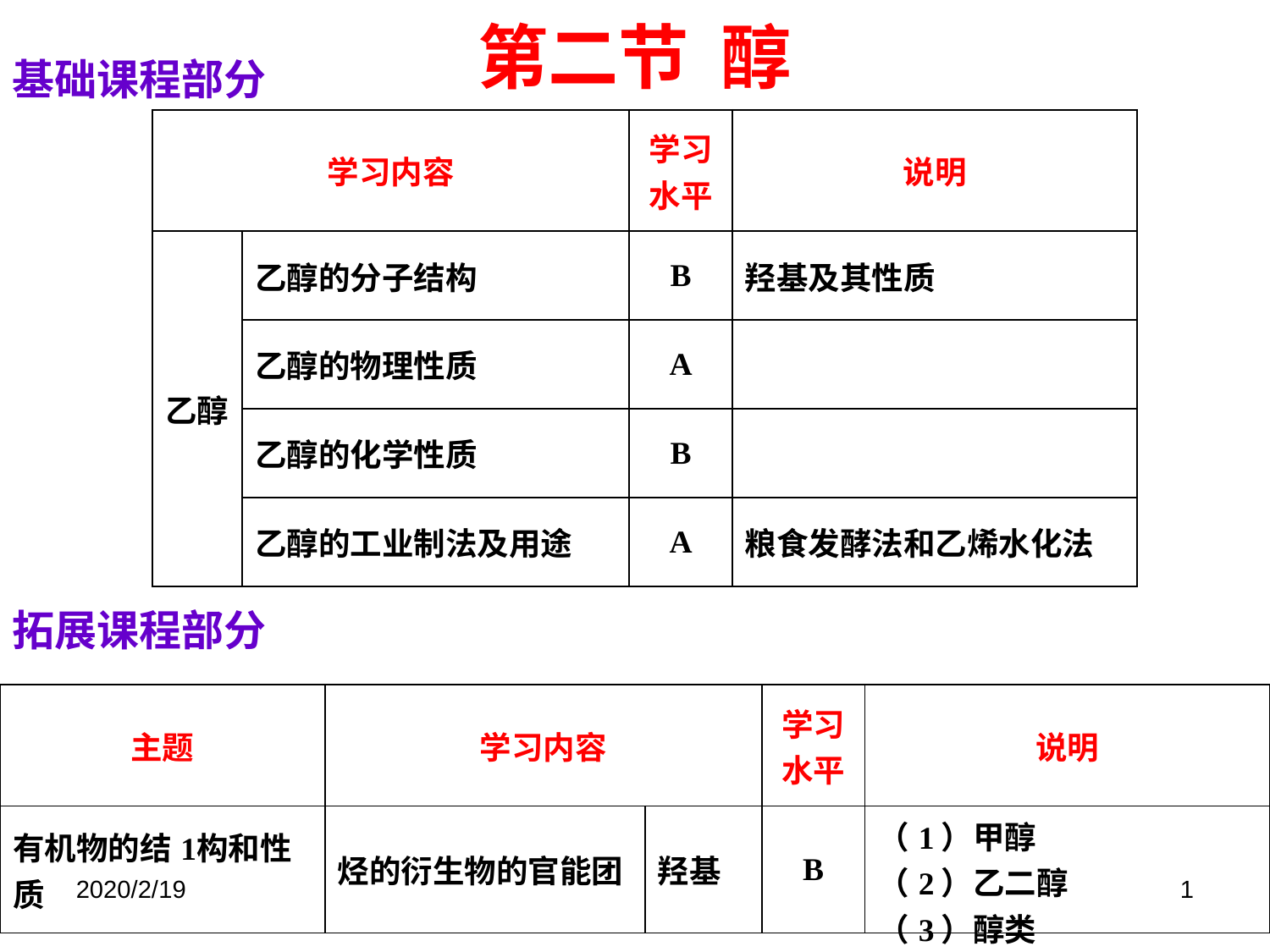

第二节  醇
基础课程部分
| 学习内容 |  | 学习水平 | 说明 |
| --- | --- | --- | --- |
| 乙醇 | 乙醇的分子结构 | B | 羟基及其性质 |
|  | 乙醇的物理性质 | A |  |
|  | 乙醇的化学性质 | B |  |
|  | 乙醇的工业制法及用途 | A | 粮食发酵法和乙烯水化法 |
拓展课程部分
| 主题 | 学习内容 |  | 学习水平 | 说明 |
| --- | --- | --- | --- | --- |
| 有机物的结1构和性质 | 烃的衍生物的官能团 | 羟基 | B | （1）甲醇 （2）乙二醇 （3）醇类 |
2020/2/19
1